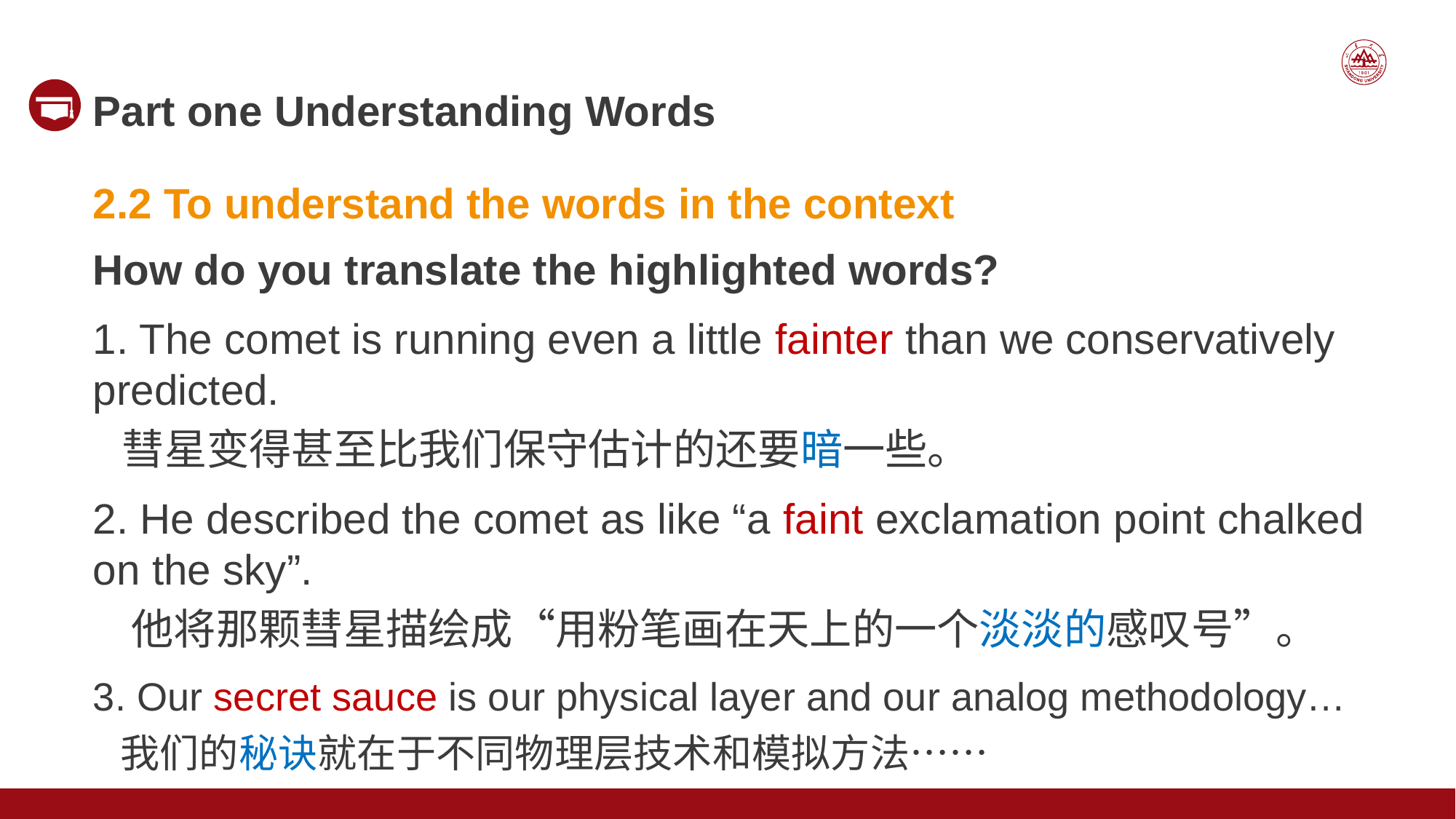

Part one Understanding Words

2.2 To understand the words in the context
How do you translate the highlighted words?
1. The comet is running even a little fainter than we conservatively predicted.
  彗星变得甚至比我们保守估计的还要暗一些。
2. He described the comet as like “a faint exclamation point chalked on the sky”.
   他将那颗彗星描绘成“用粉笔画在天上的一个淡淡的感叹号”。
3. Our secret sauce is our physical layer and our analog methodology…
  我们的秘诀就在于不同物理层技术和模拟方法……